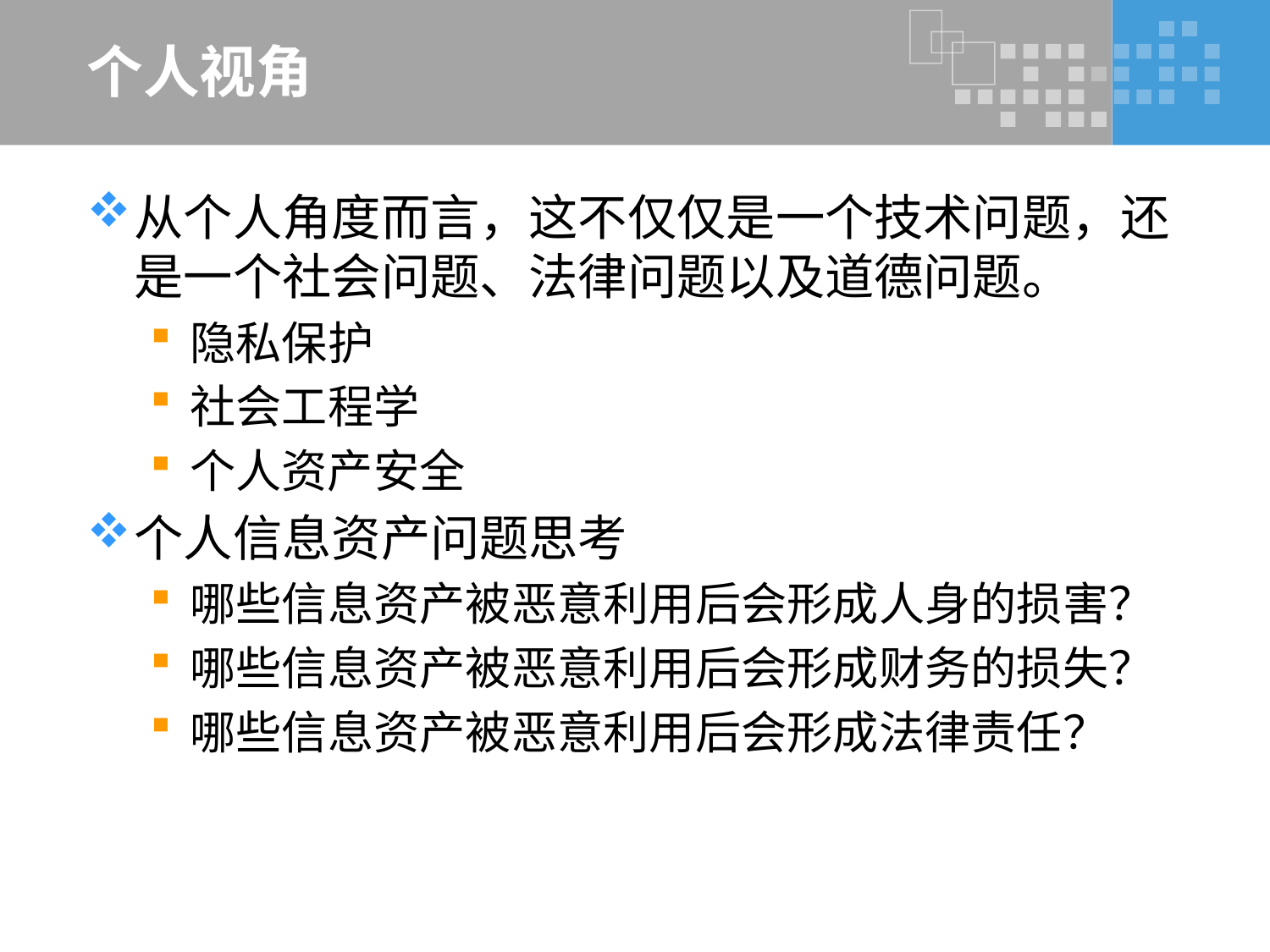

# 个人视角
从个人角度而言，这不仅仅是一个技术问题，还是一个社会问题、法律问题以及道德问题。
隐私保护
社会工程学
个人资产安全
个人信息资产问题思考
哪些信息资产被恶意利用后会形成人身的损害？
哪些信息资产被恶意利用后会形成财务的损失？
哪些信息资产被恶意利用后会形成法律责任？

14